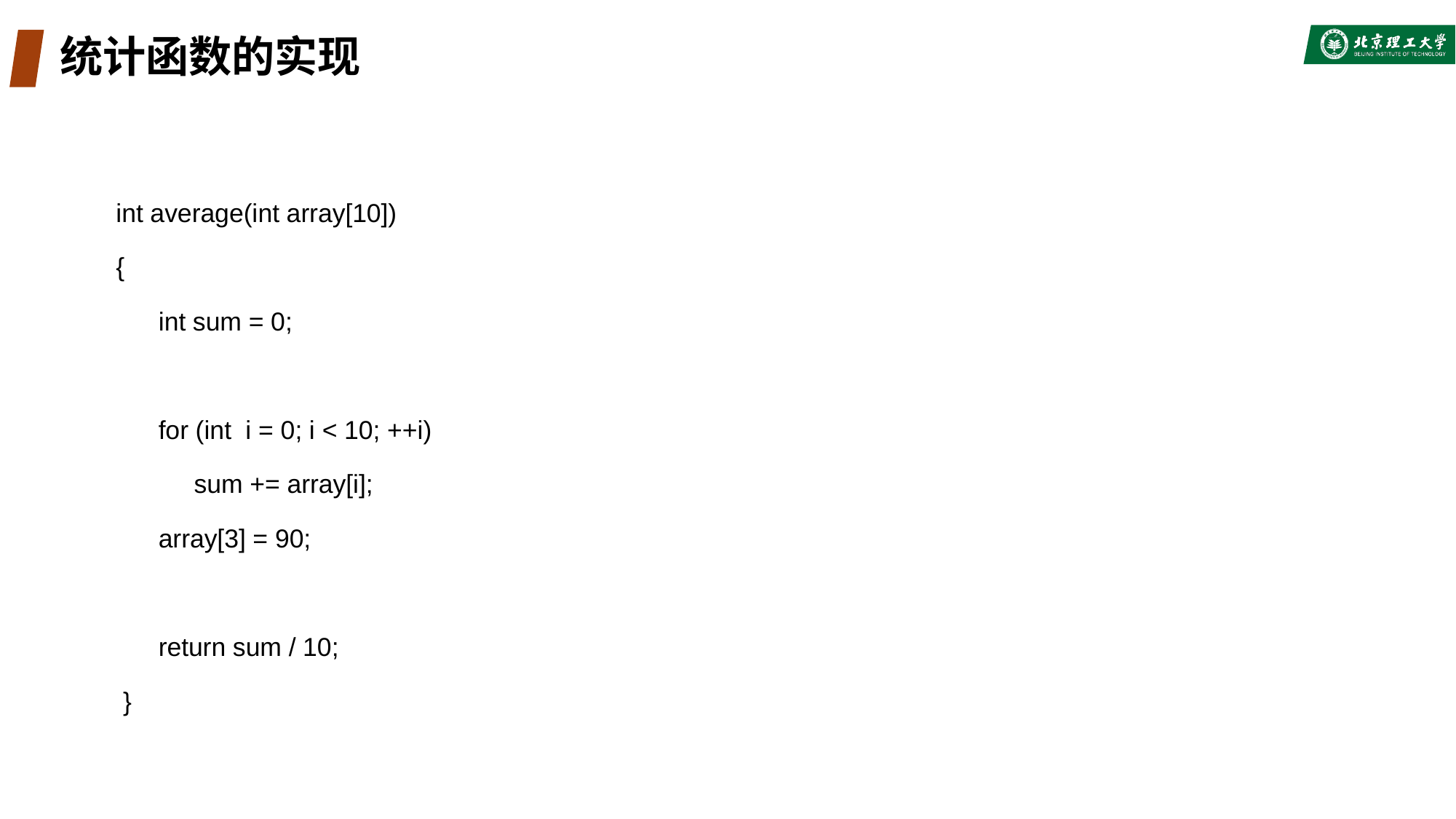

# 统计函数的实现
int average(int array[10])
{
      int sum = 0;

      for (int  i = 0; i < 10; ++i)
           sum += array[i];
      array[3] = 90;

      return sum / 10;
 }